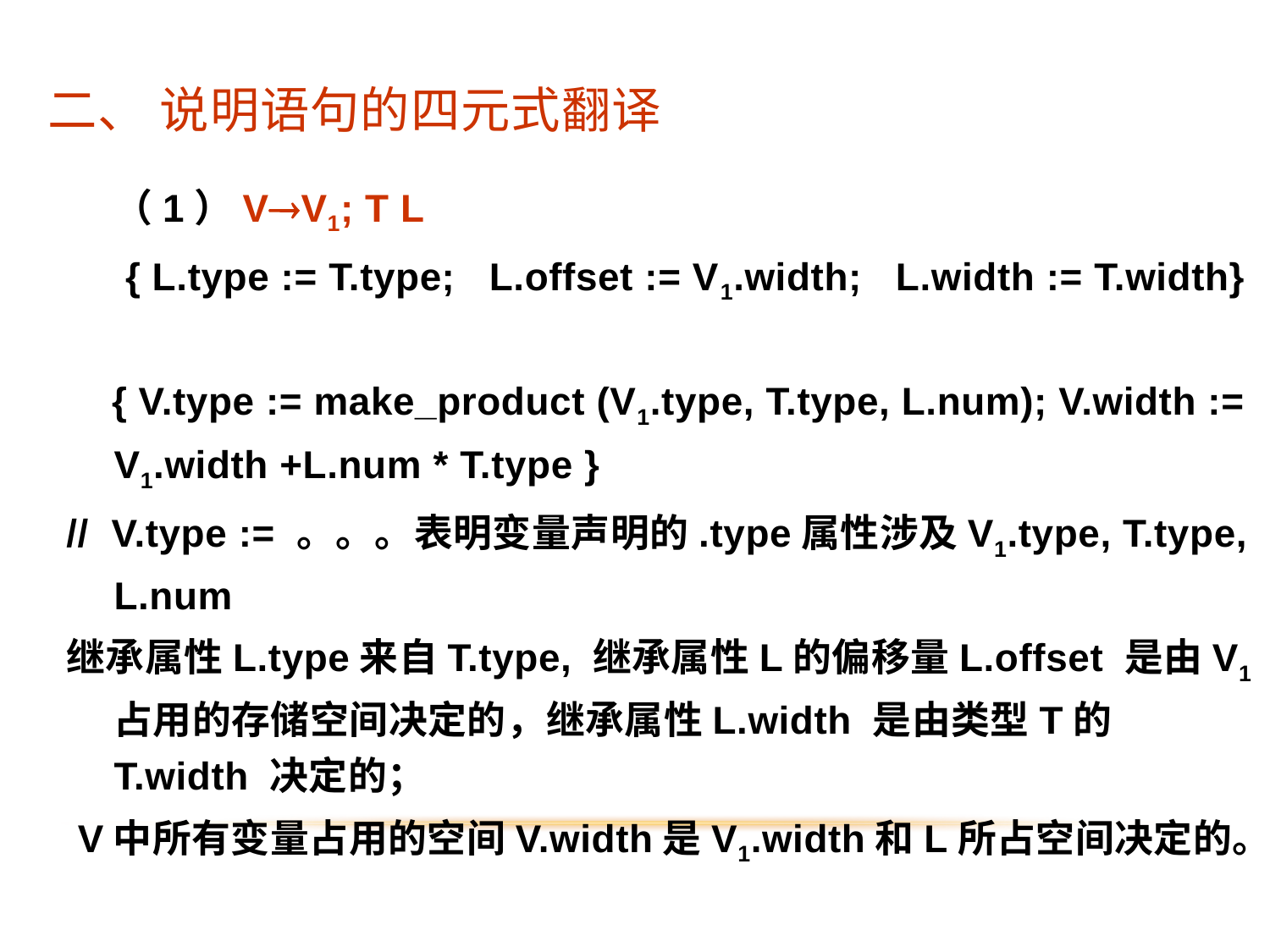

二、 说明语句的四元式翻译
	（1）V→V1; T L
	 { L.type := T.type;   L.offset := V1.width;   L.width := T.width}
    { V.type := make_product (V1.type, T.type, L.num); V.width := V1.width +L.num * T.type }
//  V.type := 。。。表明变量声明的.type属性涉及V1.type, T.type, L.num
继承属性L.type来自T.type, 继承属性L的偏移量L.offset 是由V1占用的存储空间决定的，继承属性L.width 是由类型T的T.width 决定的；
 V中所有变量占用的空间V.width是V1.width和L所占空间决定的。